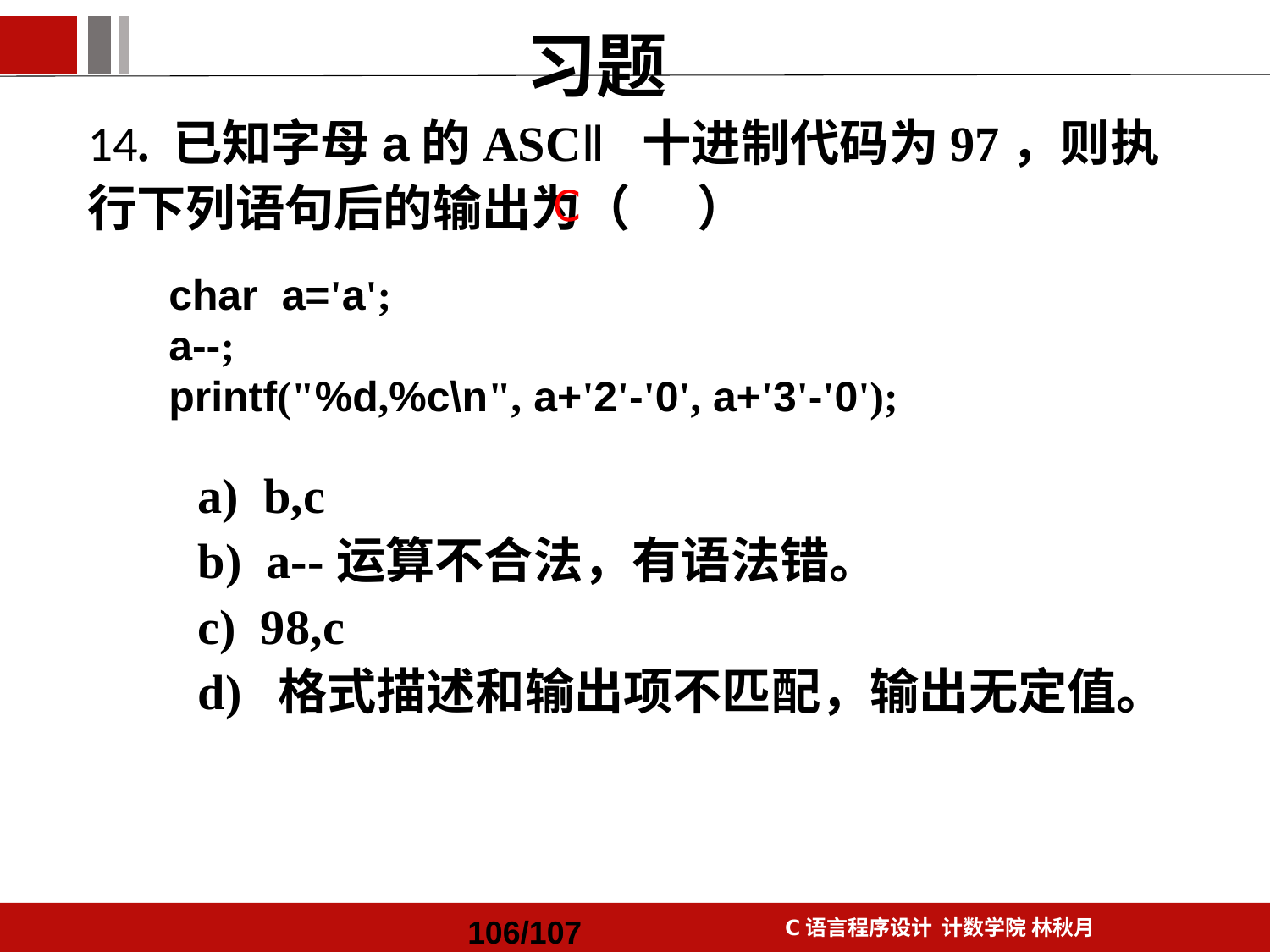

习题
# 14. 已知字母a的ASCⅡ十进制代码为97，则执行下列语句后的输出为（      ）
C
char  a='a';
a--;
printf("%d,%c\n", a+'2'-'0', a+'3'-'0');
           a)  b,c
           b)  a--运算不合法，有语法错。
           c)  98,c
           d)  格式描述和输出项不匹配，输出无定值。